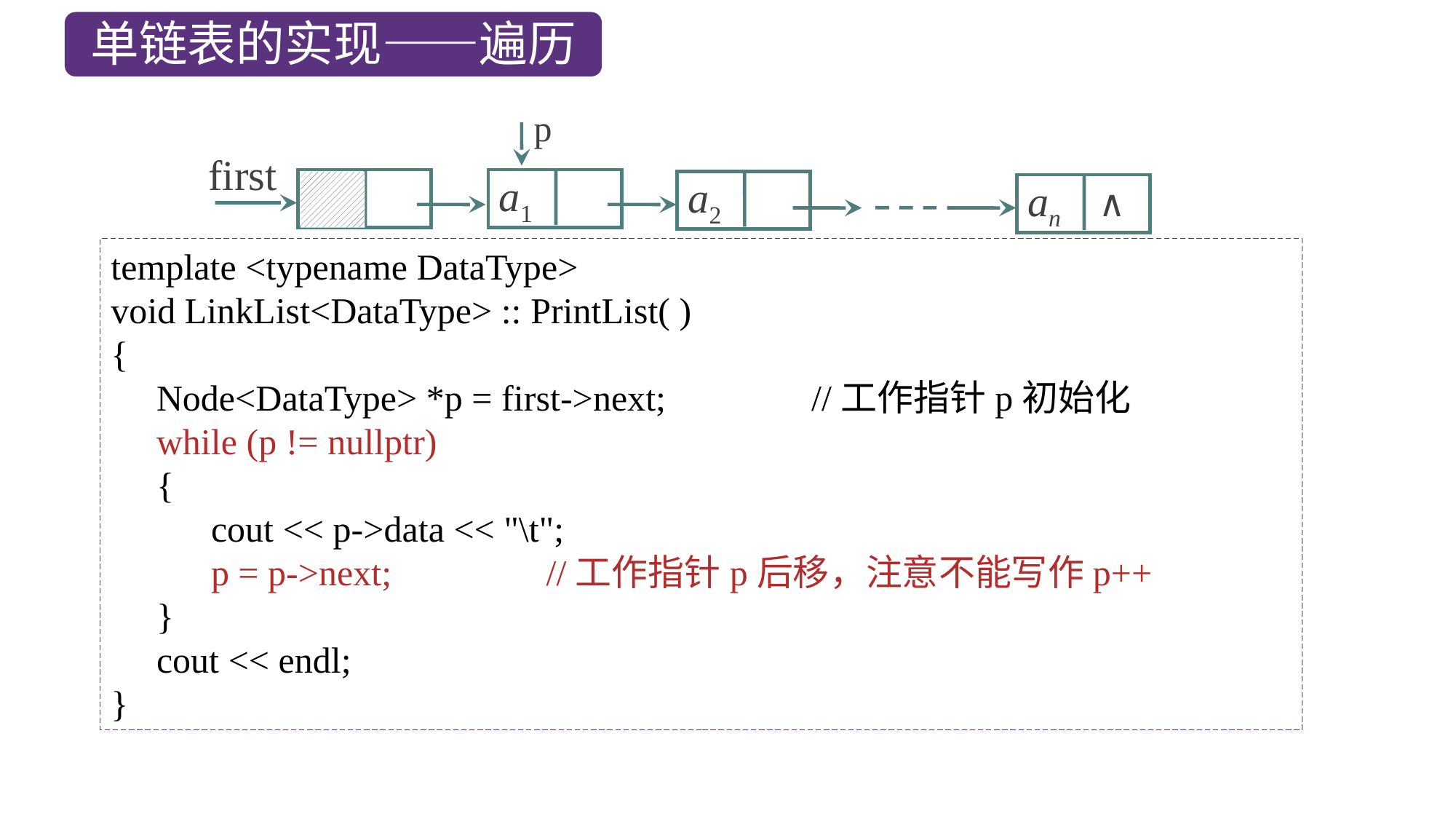

单链表的实现——遍历

p

first

a1

a2

∧
an

template <typename DataType>
void LinkList<DataType> :: PrintList( )
{
     Node<DataType> *p = first->next;                //工作指针p初始化
     while (p != nullptr)
     {
           cout << p->data << "\t";
           p = p->next;                 //工作指针p后移，注意不能写作p++
     }
     cout << endl;
}